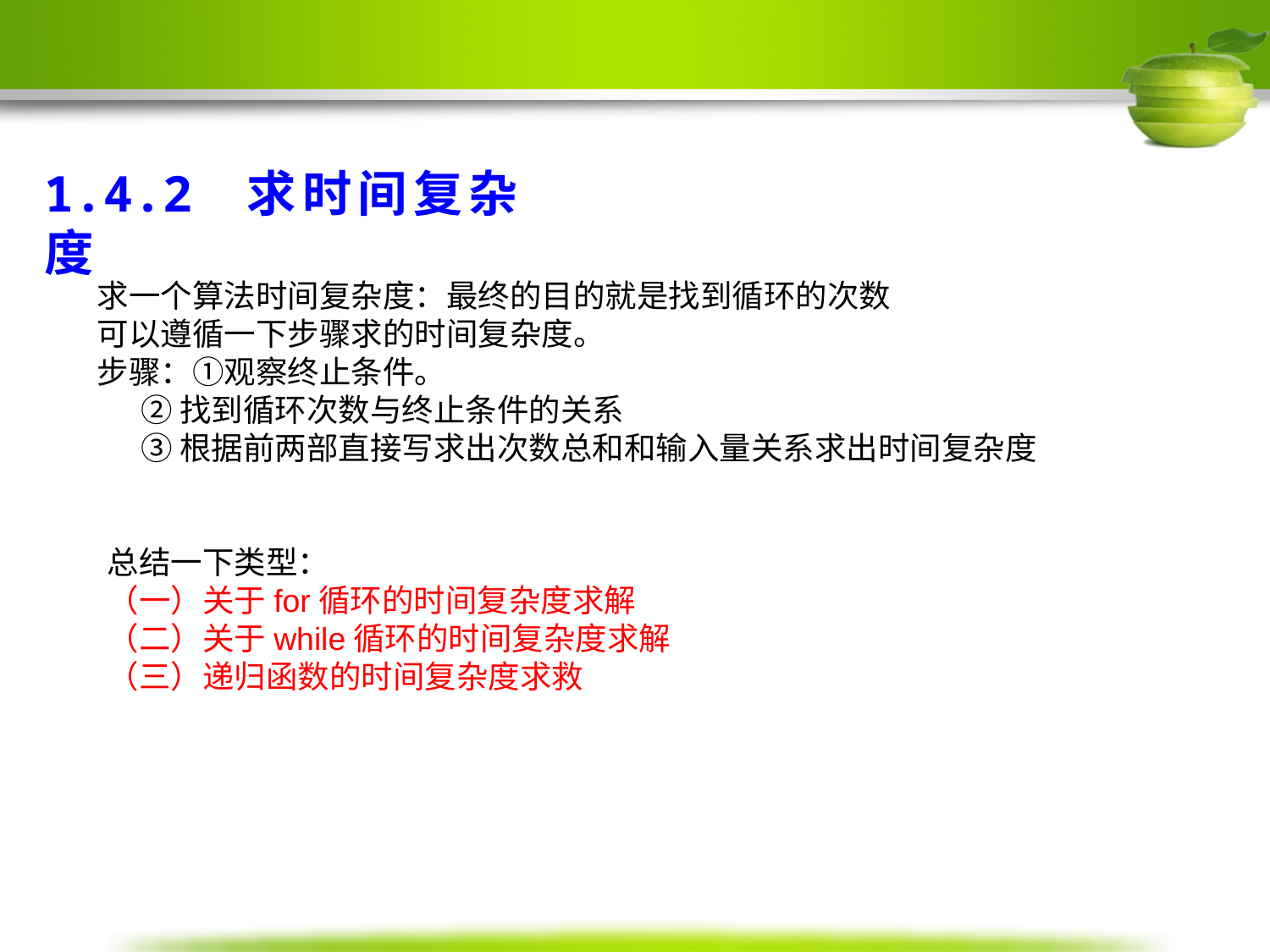

1.4.2 求时间复杂度
求一个算法时间复杂度：最终的目的就是找到循环的次数
可以遵循一下步骤求的时间复杂度。
步骤：①观察终止条件。
      ②找到循环次数与终止条件的关系
      ③根据前两部直接写求出次数总和和输入量关系求出时间复杂度

总结一下类型：
（一）关于for循环的时间复杂度求解
（二）关于while循环的时间复杂度求解
（三）递归函数的时间复杂度求救